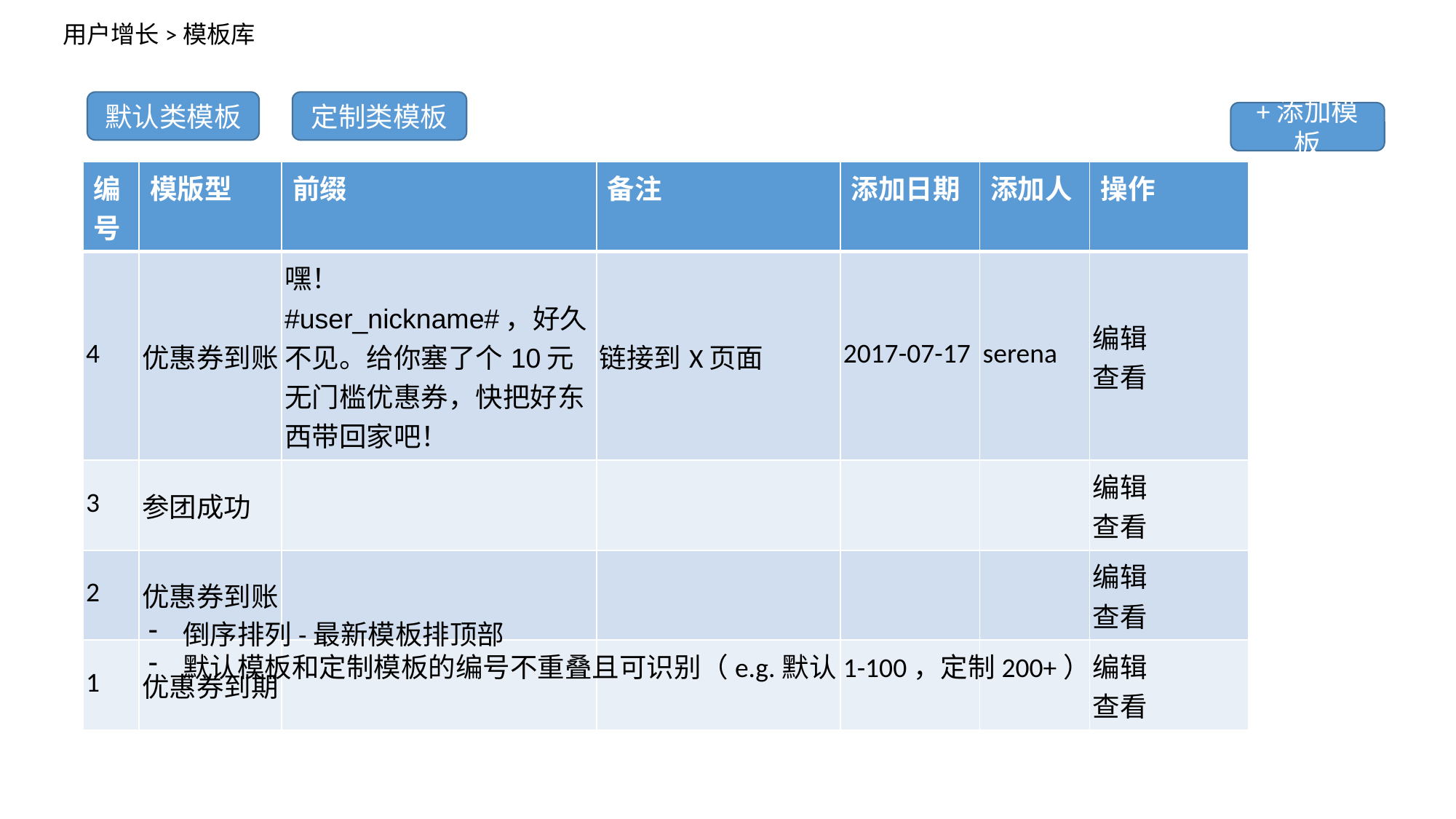

# 用户增长>模板库
定制类模板
默认类模板
+添加模板
| 编号 | 模版型 | 前缀 | 备注 | 添加日期 | 添加人 | 操作 |
| --- | --- | --- | --- | --- | --- | --- |
| 4 | 优惠券到账 | 嘿！#user\_nickname#，好久不见。给你塞了个10元无门槛优惠券，快把好东西带回家吧！ | 链接到X页面 | 2017-07-17 | serena | 编辑 查看 |
| 3 | 参团成功 |  |  |  |  | 编辑 查看 |
| 2 | 优惠券到账 |  |  |  |  | 编辑 查看 |
| 1 | 优惠券到期 |  |  |  |  | 编辑 查看 |
倒序排列-最新模板排顶部
默认模板和定制模板的编号不重叠且可识别（e.g.默认1-100，定制200+）